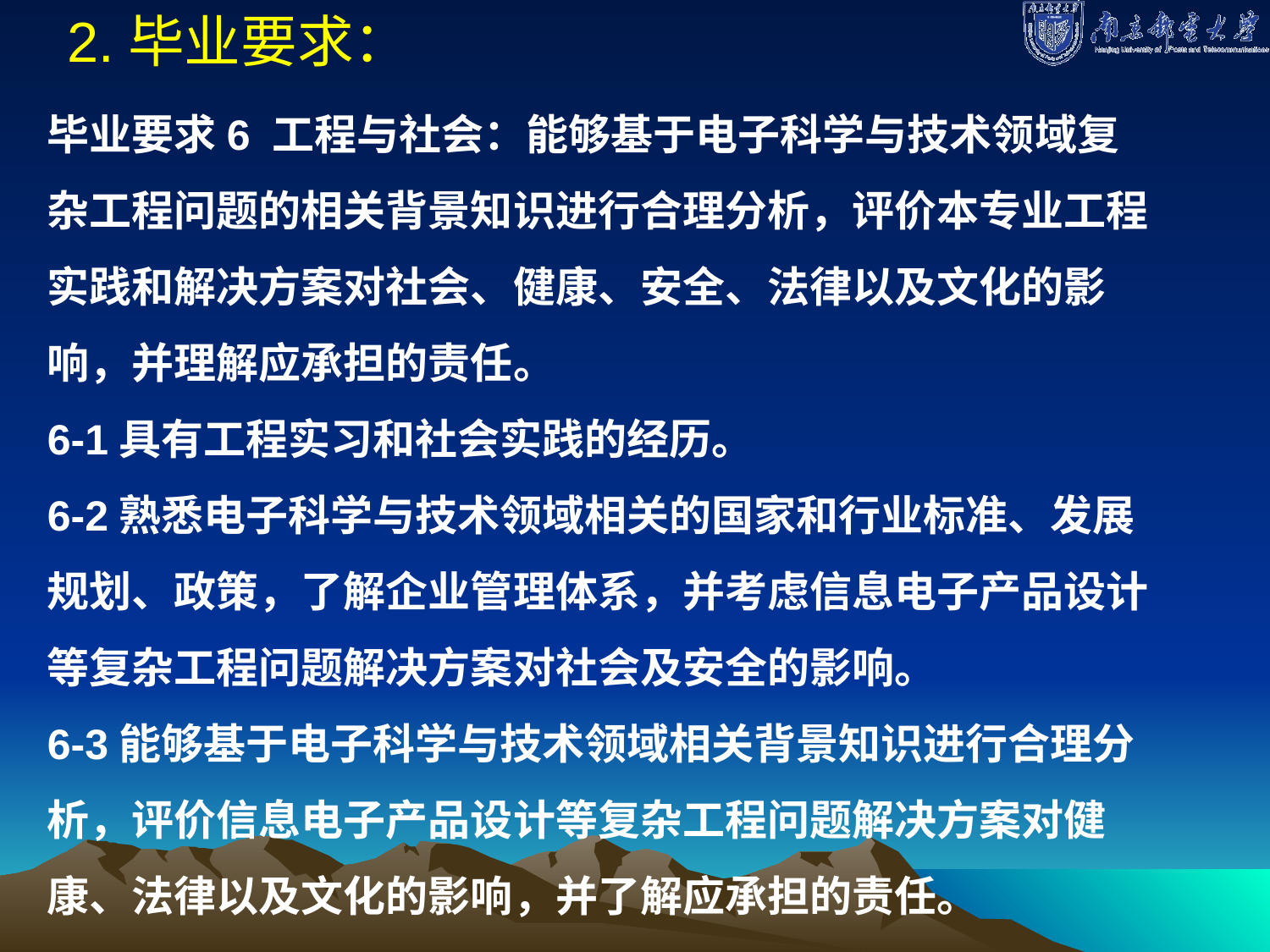

2.毕业要求：
毕业要求6 工程与社会：能够基于电子科学与技术领域复杂工程问题的相关背景知识进行合理分析，评价本专业工程实践和解决方案对社会、健康、安全、法律以及文化的影响，并理解应承担的责任。
6-1具有工程实习和社会实践的经历。
6-2熟悉电子科学与技术领域相关的国家和行业标准、发展规划、政策，了解企业管理体系，并考虑信息电子产品设计等复杂工程问题解决方案对社会及安全的影响。
6-3能够基于电子科学与技术领域相关背景知识进行合理分析，评价信息电子产品设计等复杂工程问题解决方案对健康、法律以及文化的影响，并了解应承担的责任。

12